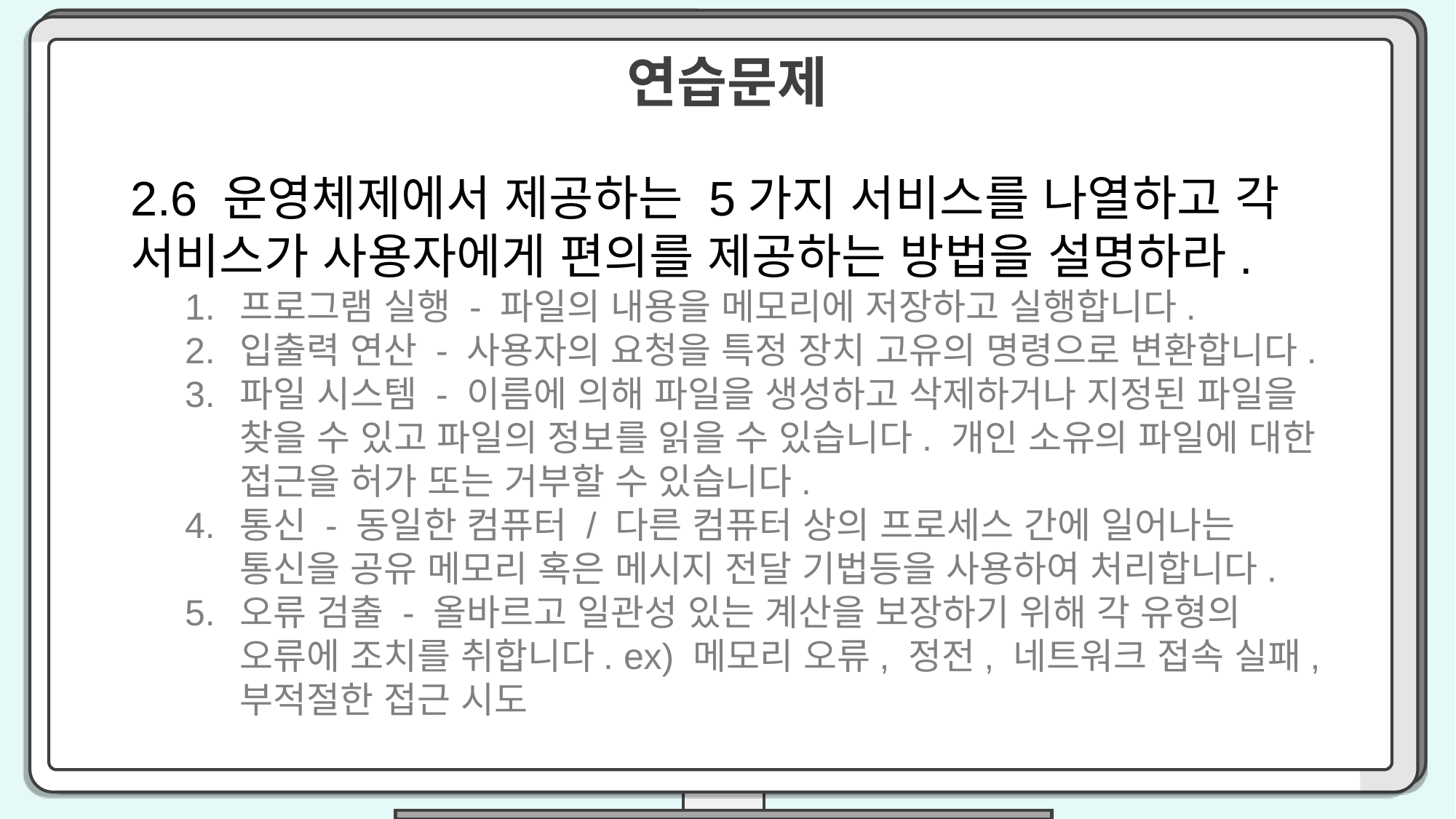

연습문제

2.6 운영체제에서 제공하는 5가지 서비스를 나열하고 각 서비스가 사용자에게 편의를 제공하는 방법을 설명하라.
프로그램 실행 - 파일의 내용을 메모리에 저장하고 실행합니다.
입출력 연산 - 사용자의 요청을 특정 장치 고유의 명령으로 변환합니다.
파일 시스템 - 이름에 의해 파일을 생성하고 삭제하거나 지정된 파일을 찾을 수 있고 파일의 정보를 읽을 수 있습니다. 개인 소유의 파일에 대한 접근을 허가 또는 거부할 수 있습니다.
통신 - 동일한 컴퓨터 / 다른 컴퓨터 상의 프로세스 간에 일어나는 통신을 공유 메모리 혹은 메시지 전달 기법등을 사용하여 처리합니다.
오류 검출 - 올바르고 일관성 있는 계산을 보장하기 위해 각 유형의 오류에 조치를 취합니다. ex) 메모리 오류, 정전, 네트워크 접속 실패, 부적절한 접근 시도